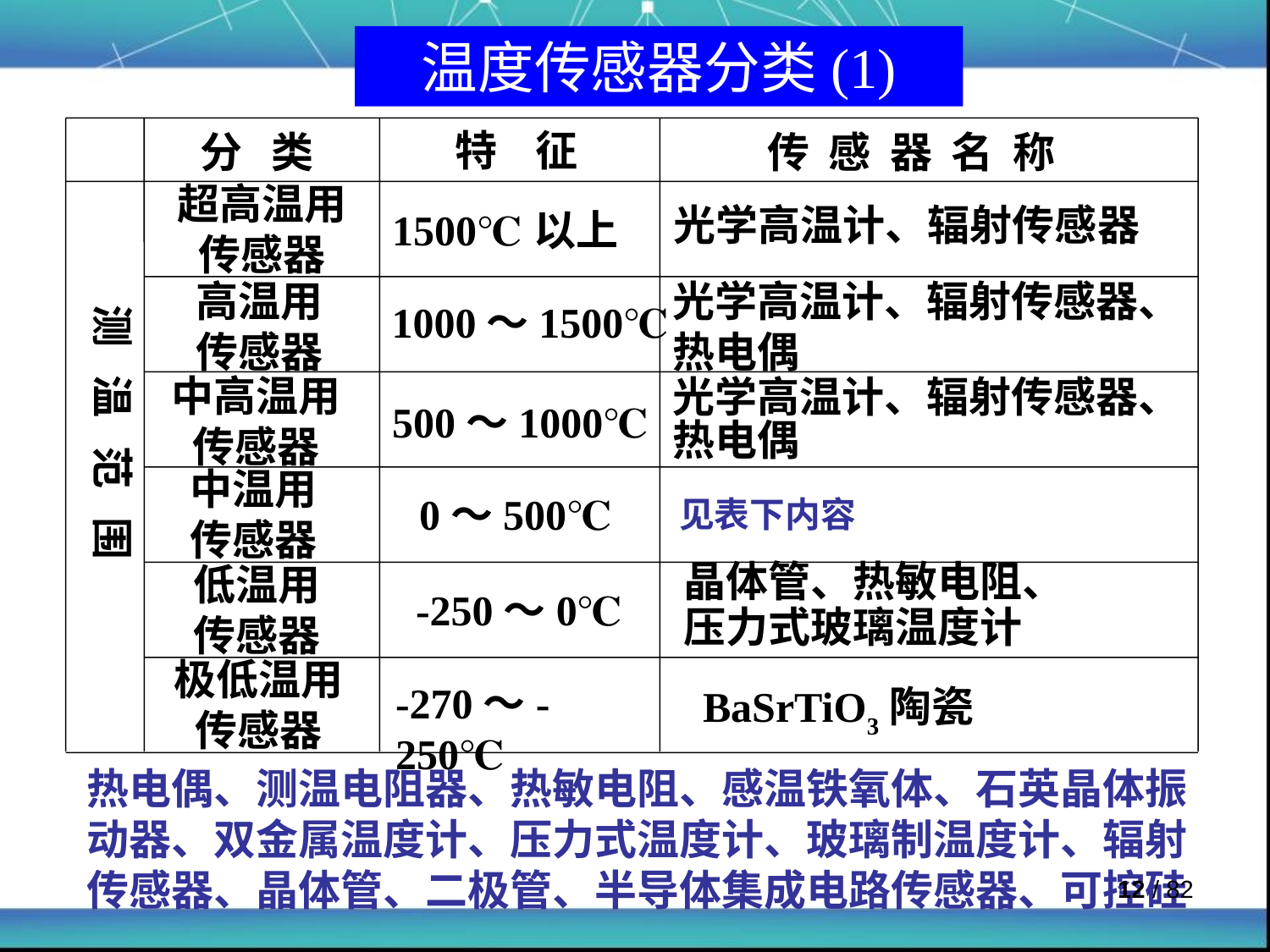

温度传感器分类(1)
特    征
分   类
传  感  器  名  称

超高温用传感器

光学高温计、辐射传感器
1500℃以上
    测   温   范   围
高温用
传感器
光学高温计、辐射传感器、热电偶

1000～1500℃
中高温用传感器

光学高温计、辐射传感器、热电偶
500～1000℃
中温用
传感器

0～500℃
见表下内容
低温用
传感器
晶体管、热敏电阻、
压力式玻璃温度计

-250～0℃
极低温用传感器

-270～-250℃
BaSrTiO3陶瓷

热电偶、测温电阻器、热敏电阻、感温铁氧体、石英晶体振动器、双金属温度计、压力式温度计、玻璃制温度计、辐射传感器、晶体管、二极管、半导体集成电路传感器、可控硅
12 / 82